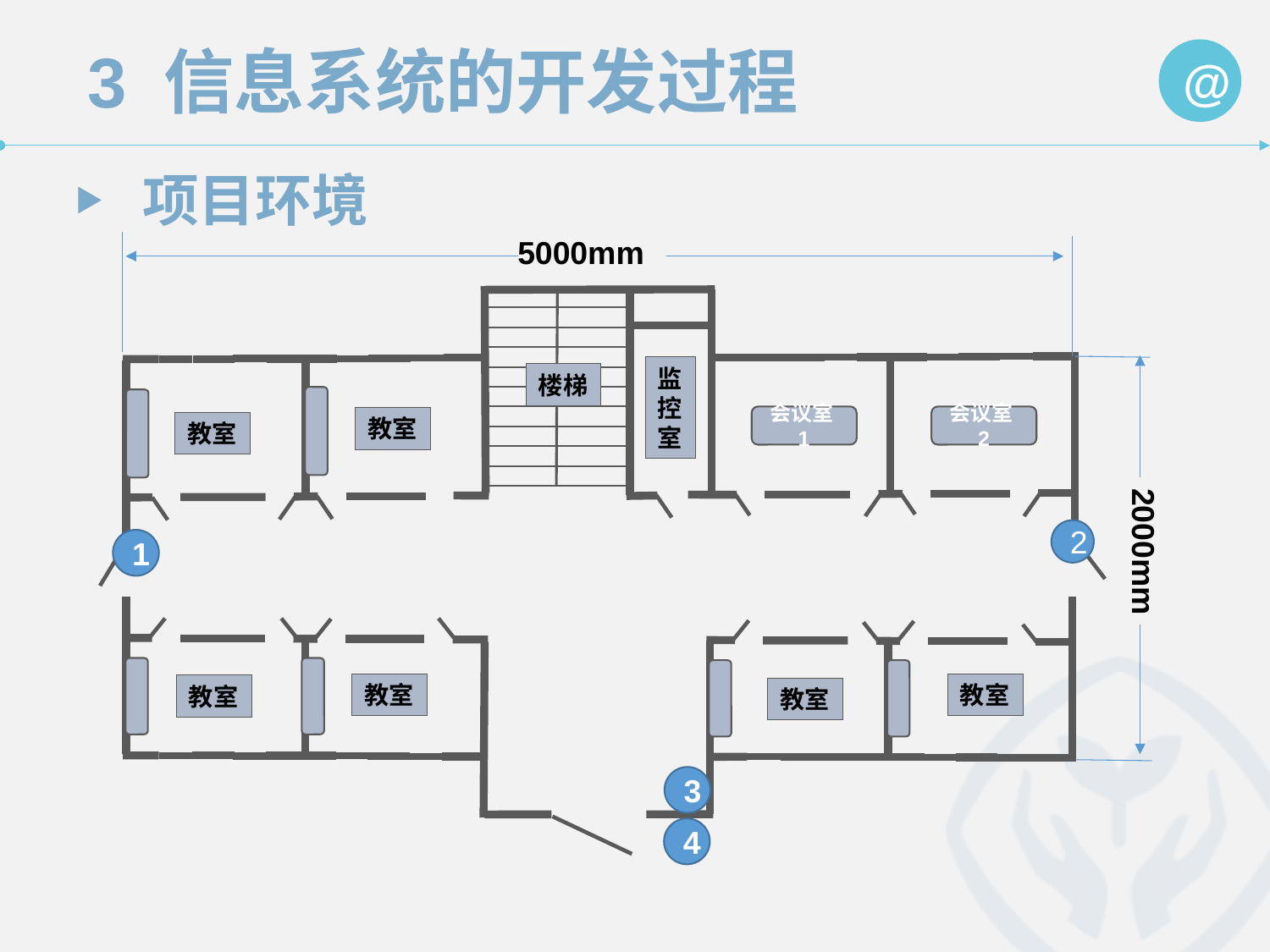

项目环境

5000mm
监
控
室
楼梯

会议室1
会议室2
教室
教室
教室
教室
教室
教室

2
1
3
4
2000mm